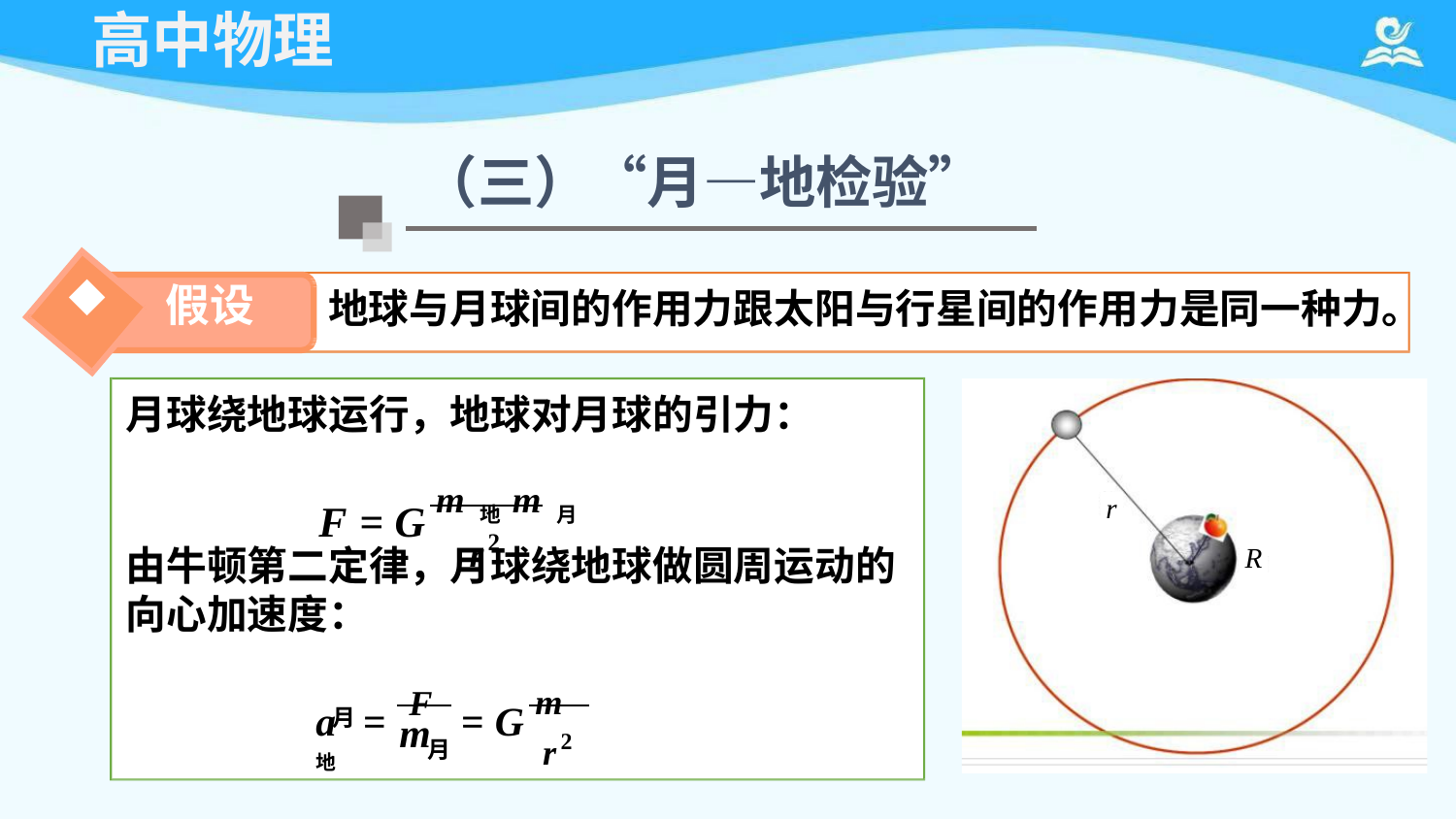

# 高中物理
（三）“月—地检验”

假设
地球与月球间的作用力跟太阳与行星间的作用力是同一种力。

月球绕地球运行，地球对月球的引力：
F = G m地m月
r2
r

R
由牛顿第二定律，月球绕地球做圆周运动的 向心加速度：

a	=	F	= G m地
r2
月
m

月